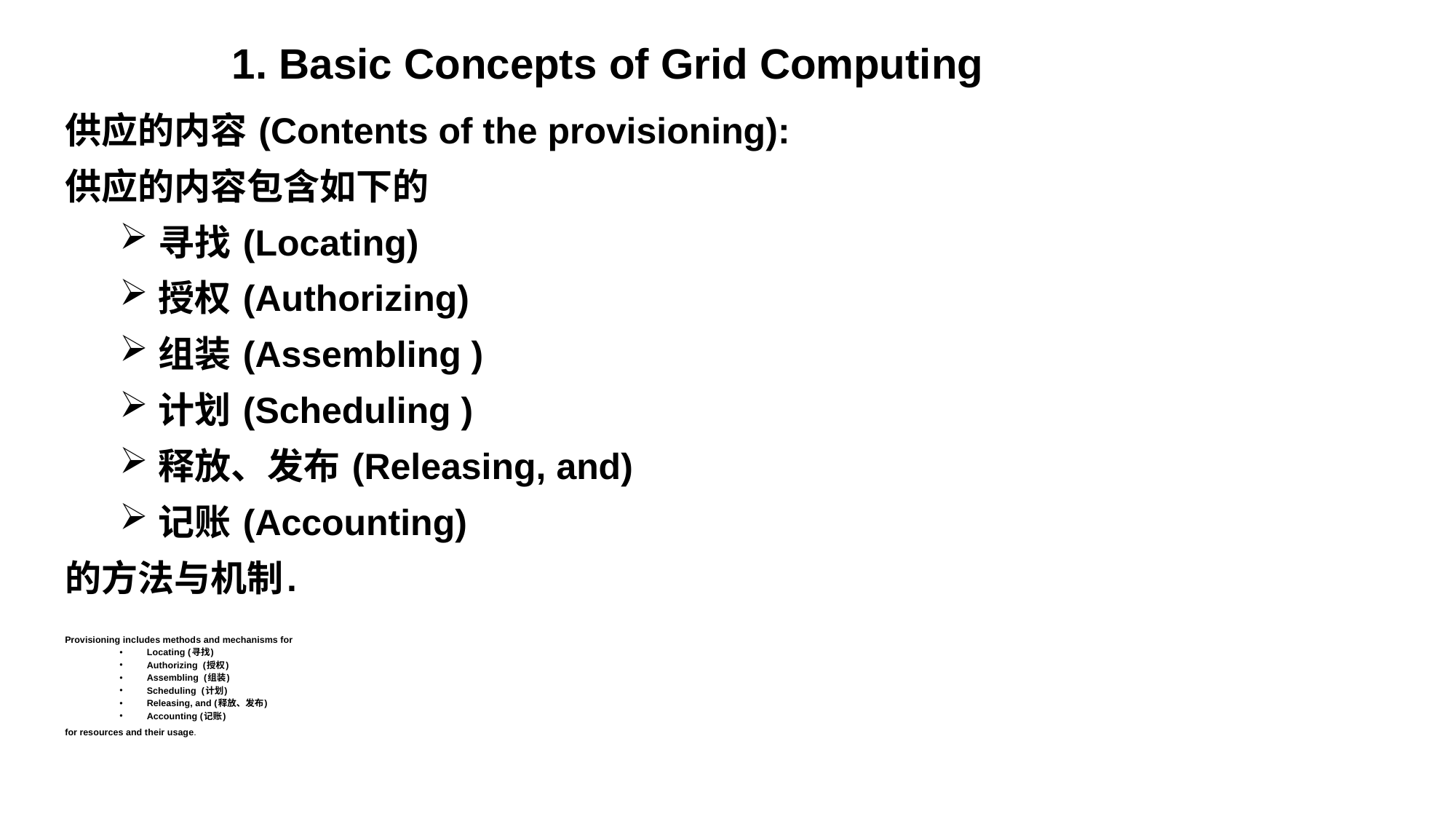

1. Basic Concepts of Grid Computing
供应的内容 (Contents of the provisioning):
供应的内容包含如下的
 寻找 (Locating)
 授权 (Authorizing)
 组装 (Assembling )
 计划 (Scheduling )
 释放、发布 (Releasing, and)
 记账 (Accounting)
的方法与机制.

Provisioning includes methods and mechanisms for
Locating (寻找)
Authorizing  (授权)
Assembling  (组装)
Scheduling  (计划)
Releasing, and (释放、发布)
Accounting (记账)
for resources and their usage.